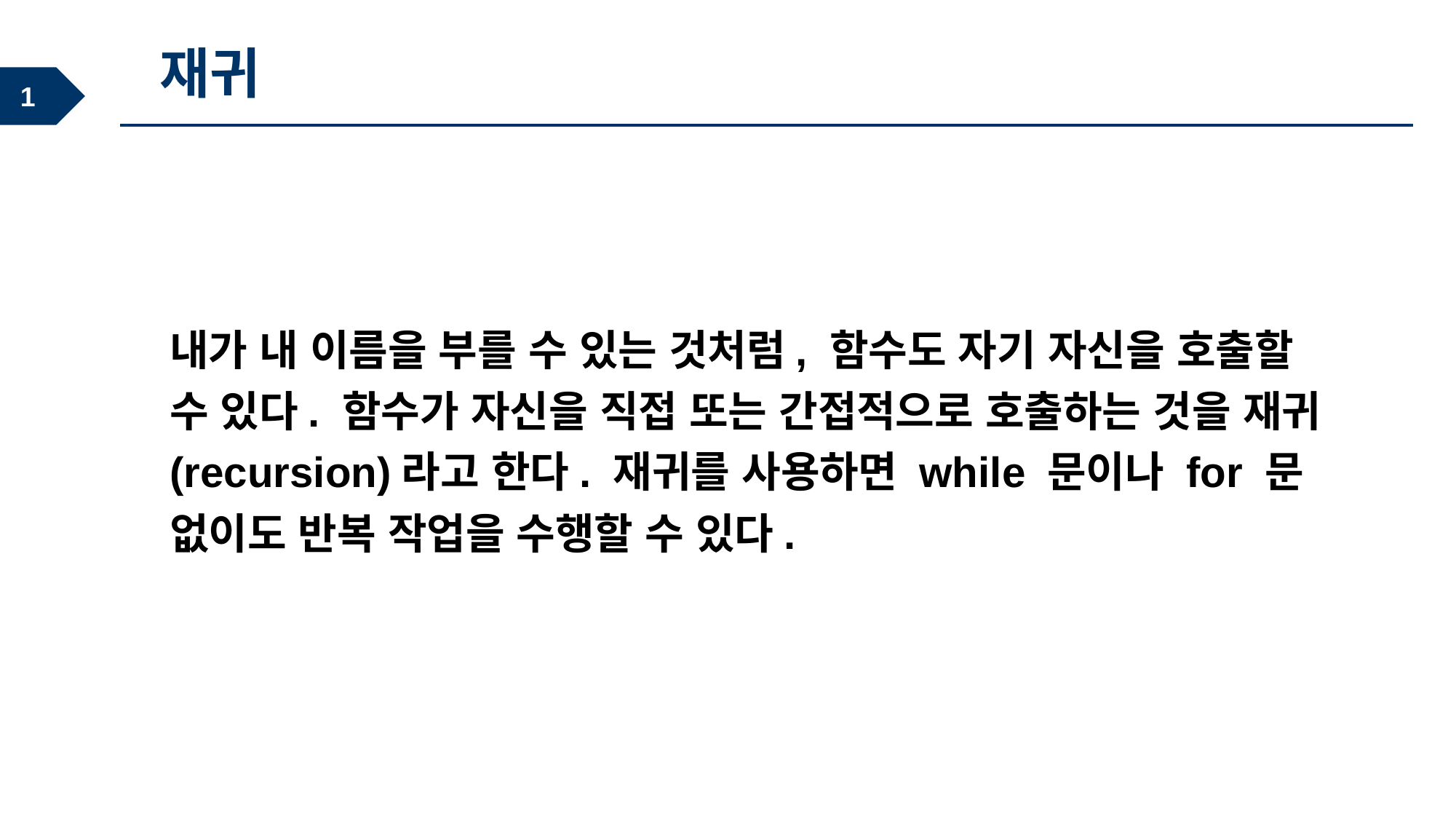

재귀
내가 내 이름을 부를 수 있는 것처럼, 함수도 자기 자신을 호출할 수 있다. 함수가 자신을 직접 또는 간접적으로 호출하는 것을 재귀(recursion)라고 한다. 재귀를 사용하면 while 문이나 for 문 없이도 반복 작업을 수행할 수 있다.